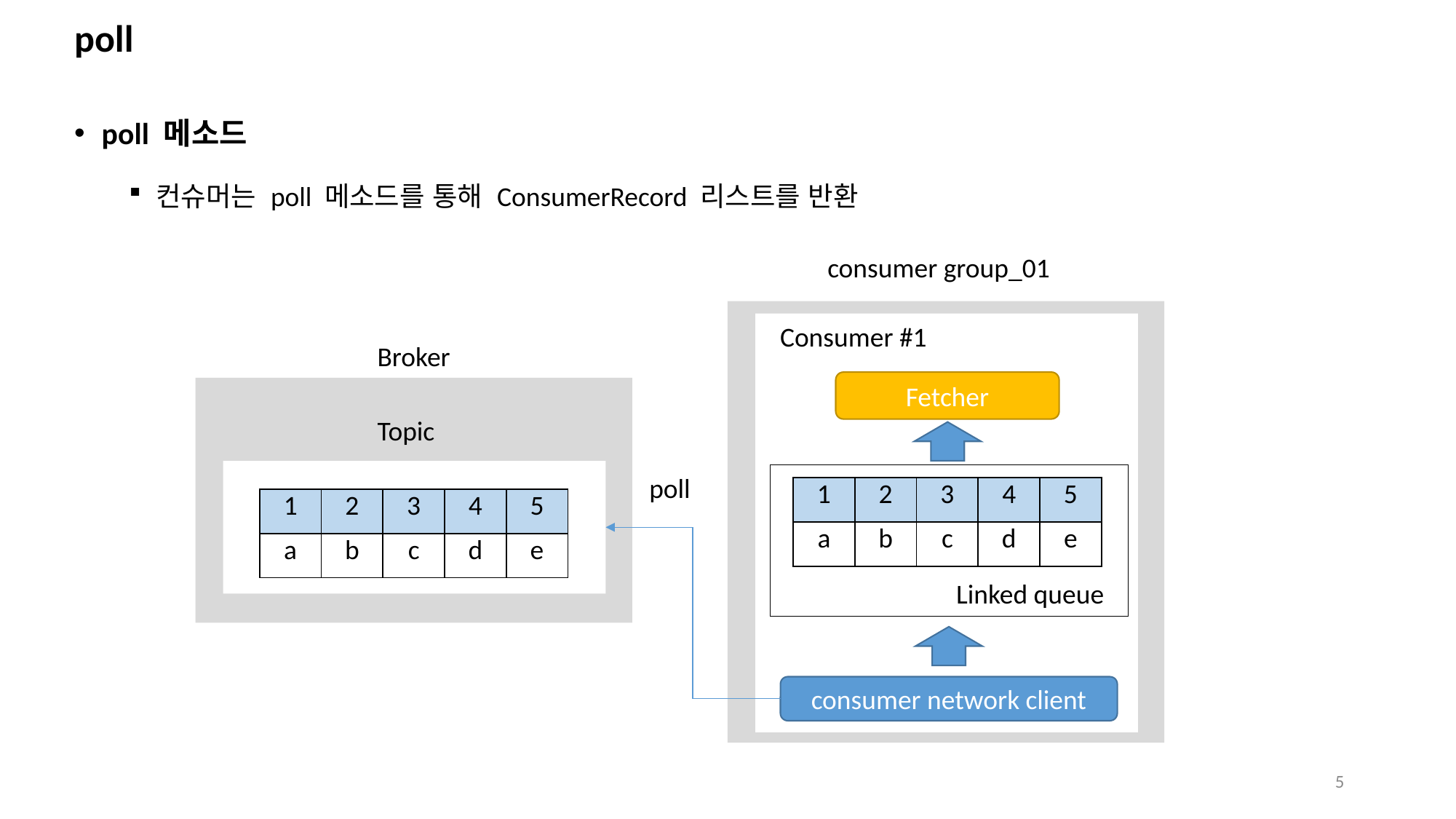

# poll
poll 메소드
컨슈머는 poll 메소드를 통해 ConsumerRecord 리스트를 반환

consumer group_01

Consumer #1
Broker
Fetcher

Topic

poll
| 1 | 2 | 3 | 4 | 5 |
| --- | --- | --- | --- | --- |
| a | b | c | d | e |
| 1 | 2 | 3 | 4 | 5 |
| --- | --- | --- | --- | --- |
| a | b | c | d | e |
Linked queue

consumer network client
5